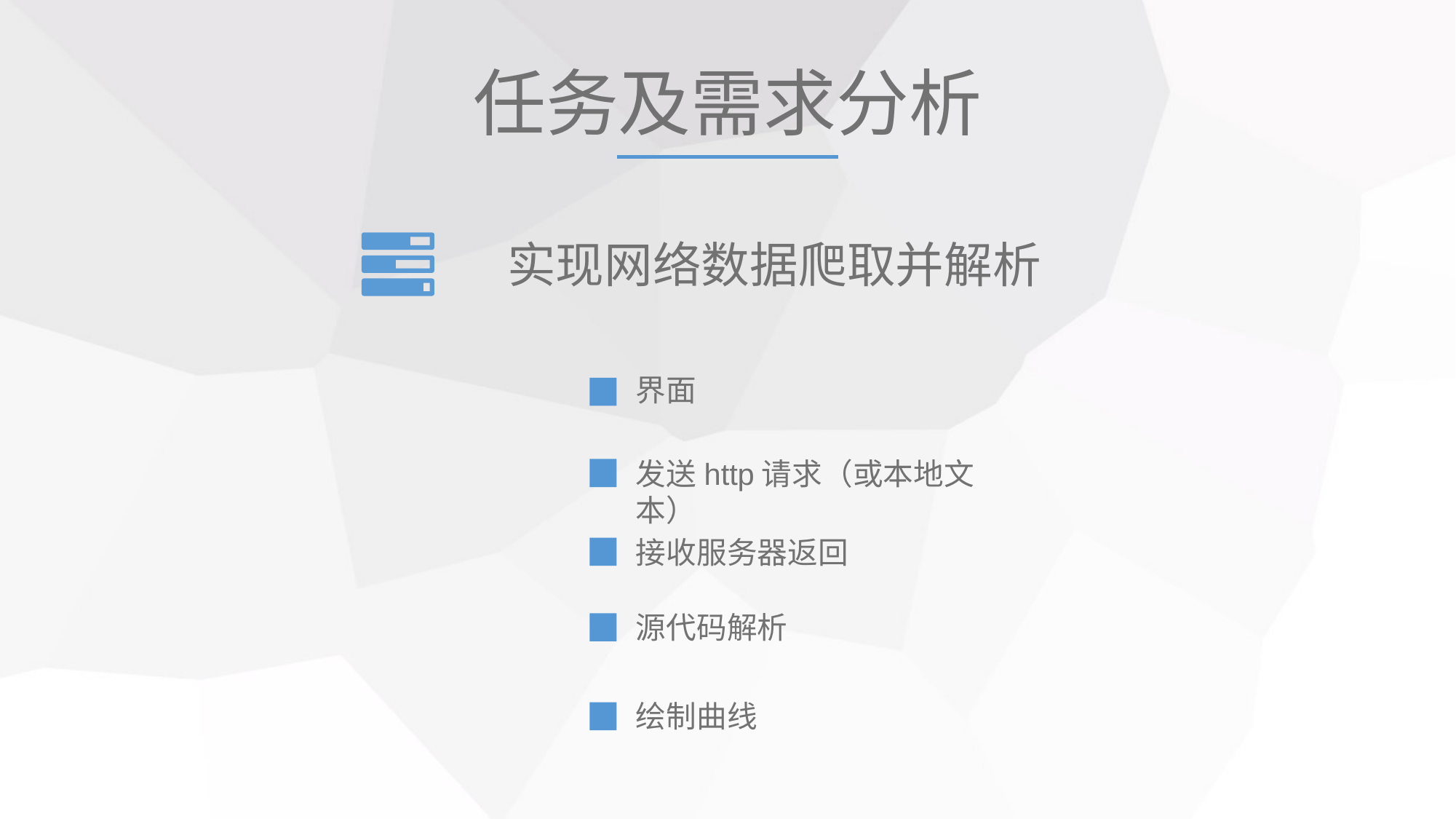

任务及需求分析
实现网络数据爬取并解析

界面
发送http请求（或本地文本）
接收服务器返回
源代码解析
绘制曲线